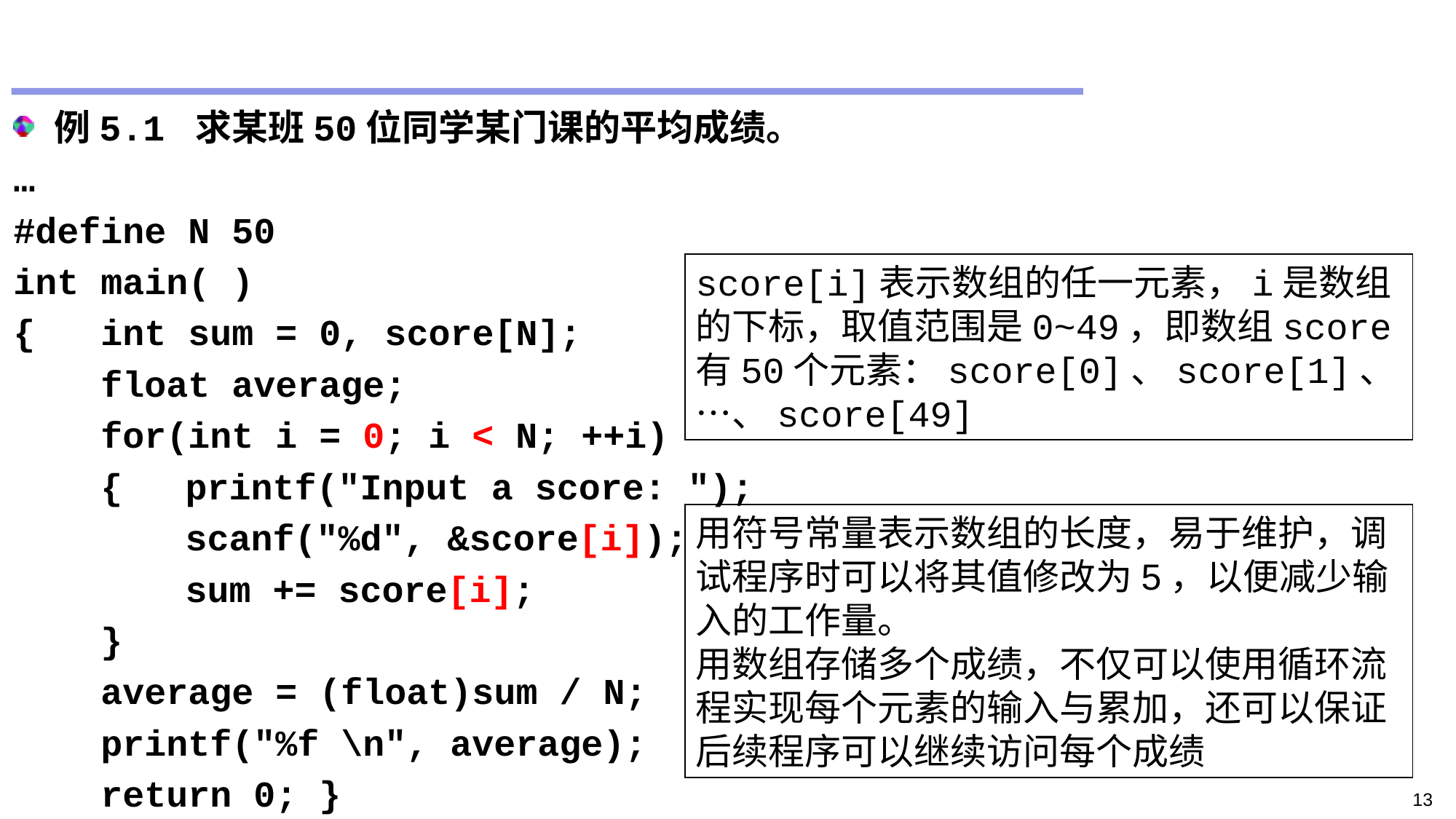

#
例5.1 求某班50位同学某门课的平均成绩。
…
#define N 50
int main( )
{   int sum = 0, score[N];
    float average;
    for(int i = 0; i < N; ++i)
    {	 printf("Input a score: ");
		 scanf("%d", &score[i]);
		 sum += score[i];
    }
    average = (float)sum / N;
    printf("%f \n", average);
    return 0; }
score[i]表示数组的任一元素，i是数组的下标，取值范围是0~49，即数组score有50个元素：score[0]、score[1]、…、score[49]
用符号常量表示数组的长度，易于维护，调试程序时可以将其值修改为5，以便减少输入的工作量。
用数组存储多个成绩，不仅可以使用循环流程实现每个元素的输入与累加，还可以保证后续程序可以继续访问每个成绩
13